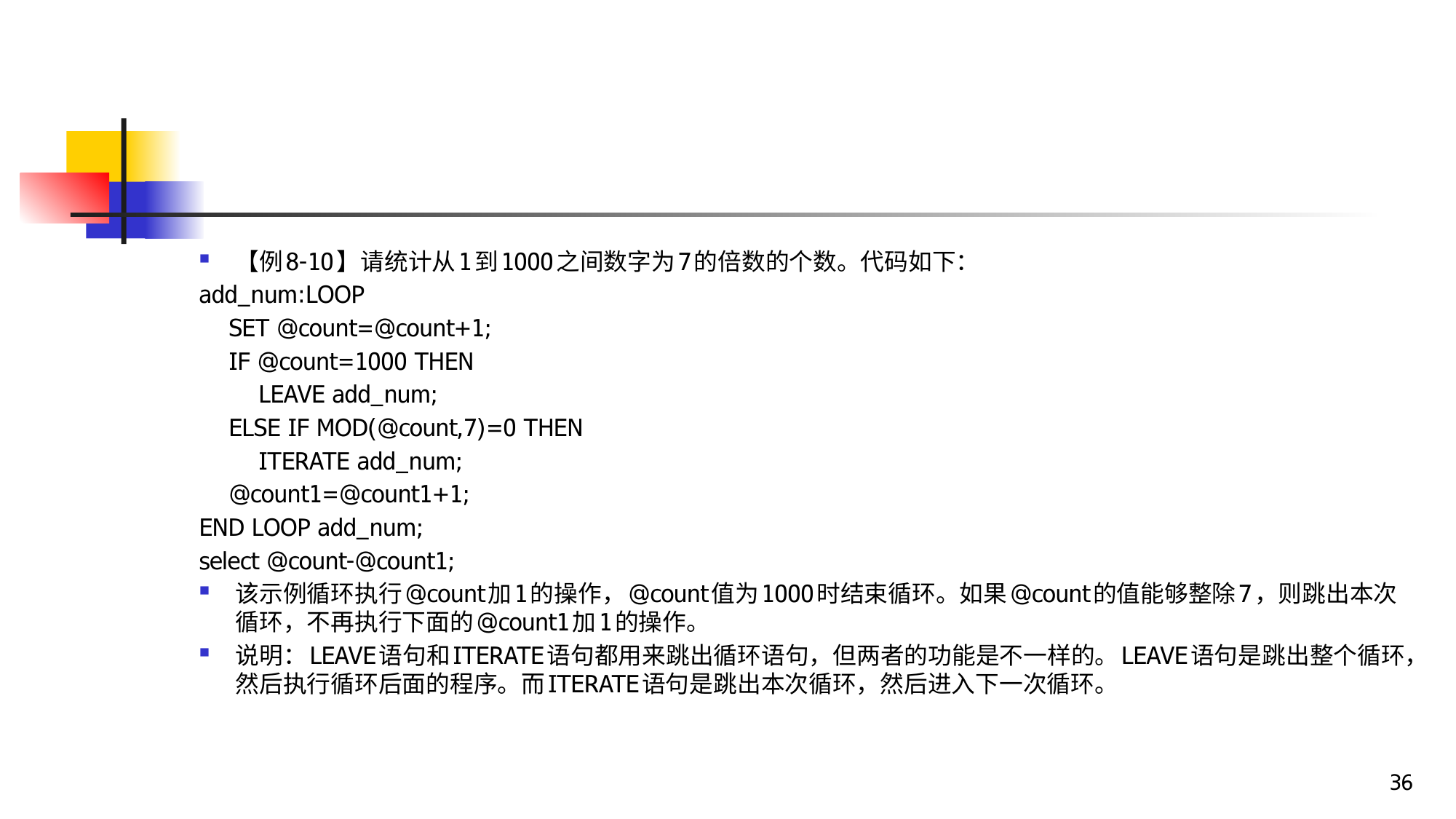

#
【例8-10】请统计从1到1000之间数字为7的倍数的个数。代码如下：
add_num:LOOP
    SET @count=@count+1;
    IF @count=1000 THEN
        LEAVE add_num;
    ELSE IF MOD(@count,7)=0 THEN
        ITERATE add_num;
    @count1=@count1+1;
END LOOP add_num;
select @count-@count1;
该示例循环执行@count加1的操作，@count值为1000时结束循环。如果@count的值能够整除7，则跳出本次循环，不再执行下面的@count1加1的操作。
说明：LEAVE语句和ITERATE语句都用来跳出循环语句，但两者的功能是不一样的。LEAVE语句是跳出整个循环，然后执行循环后面的程序。而ITERATE语句是跳出本次循环，然后进入下一次循环。

36